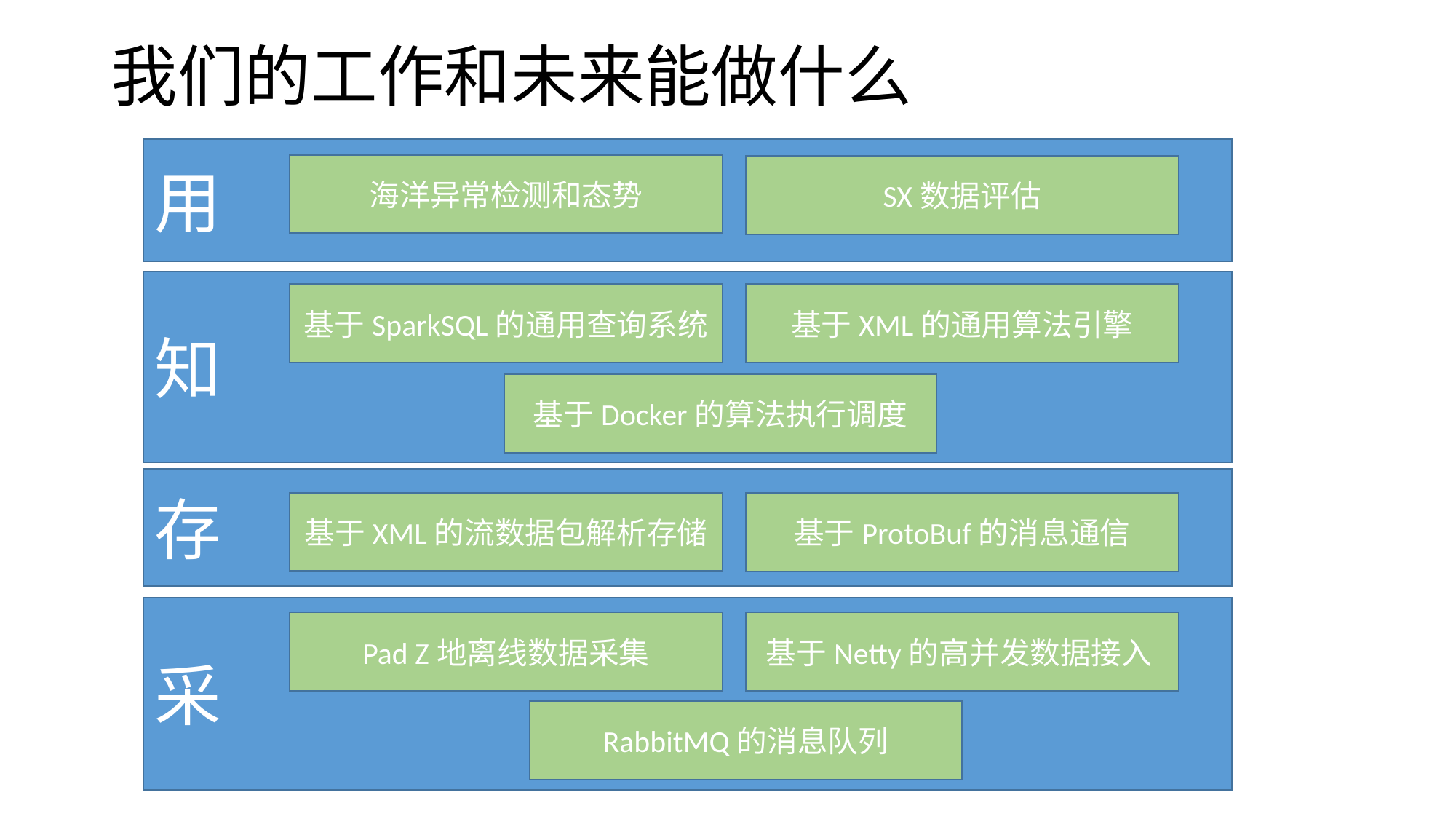

# 我们的工作和未来能做什么
用
海洋异常检测和态势
SX数据评估
知
基于SparkSQL的通用查询系统
基于XML的通用算法引擎
基于Docker的算法执行调度
存
基于XML的流数据包解析存储
基于ProtoBuf的消息通信
采
Pad Z地离线数据采集
基于Netty的高并发数据接入
RabbitMQ的消息队列